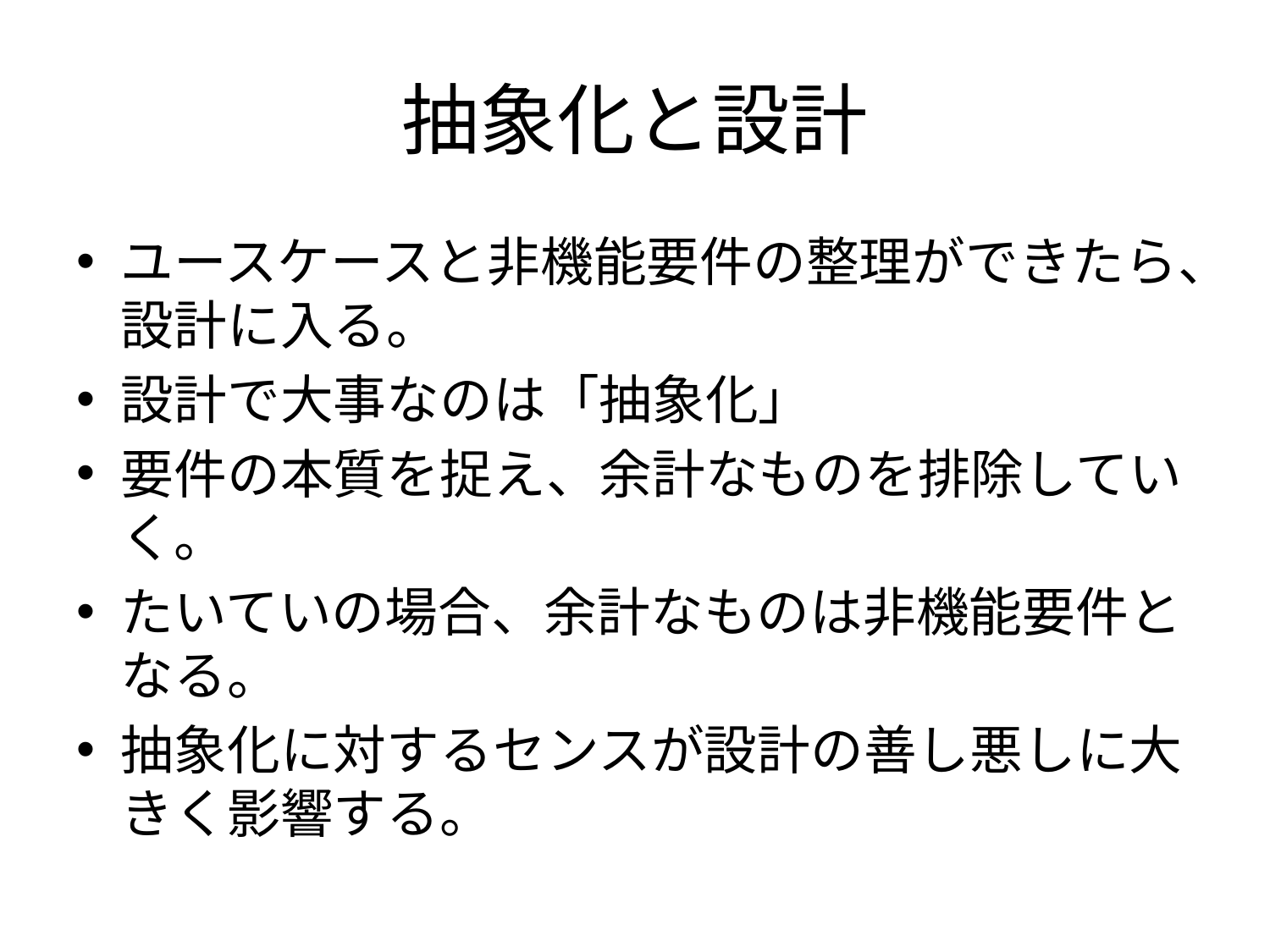

# 抽象化と設計
ユースケースと非機能要件の整理ができたら、設計に入る。
設計で大事なのは「抽象化」
要件の本質を捉え、余計なものを排除していく。
たいていの場合、余計なものは非機能要件となる。
抽象化に対するセンスが設計の善し悪しに大きく影響する。